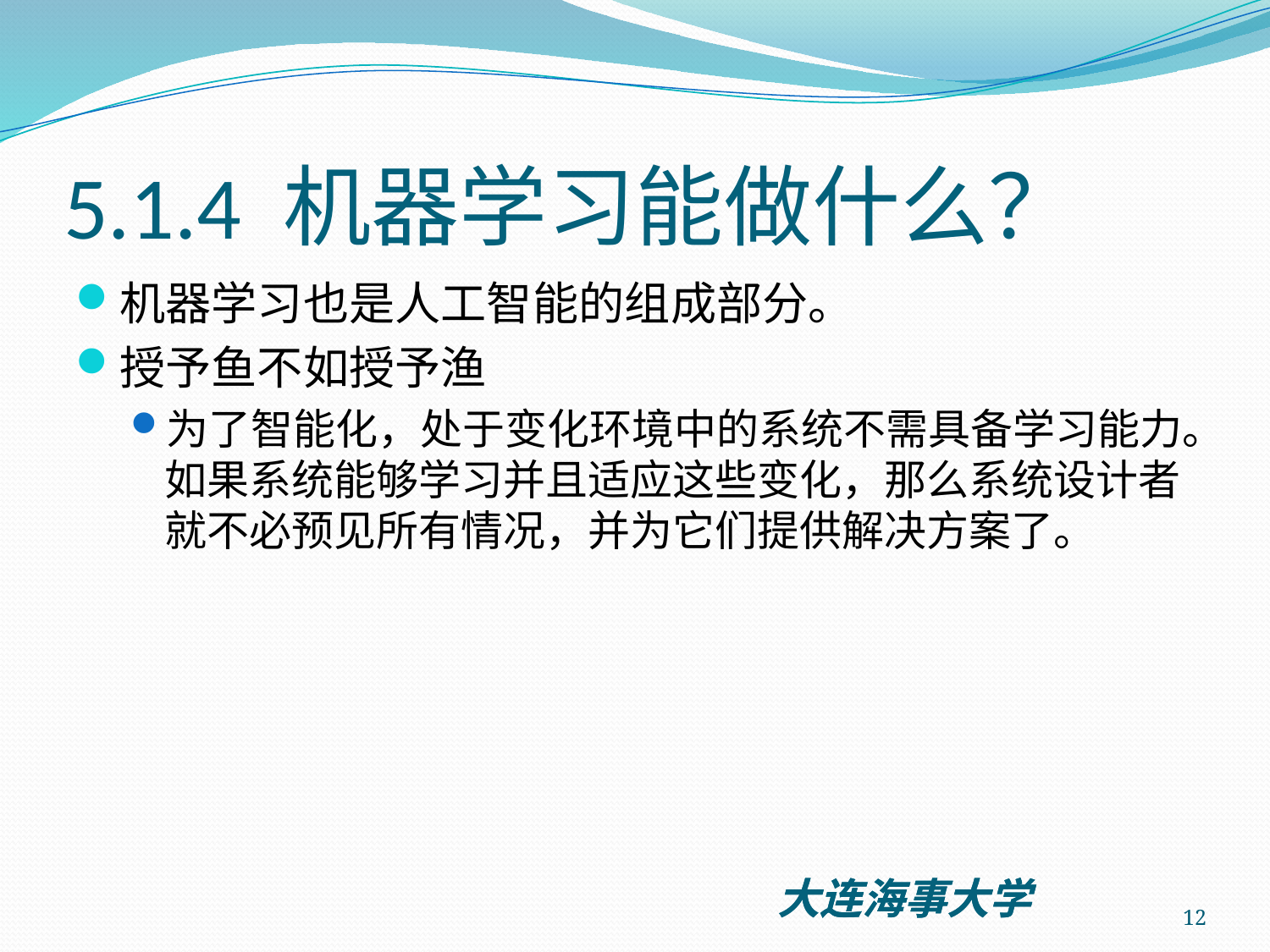

# 5.1.4 机器学习能做什么？
机器学习也是人工智能的组成部分。
授予鱼不如授予渔
为了智能化，处于变化环境中的系统不需具备学习能力。如果系统能够学习并且适应这些变化，那么系统设计者就不必预见所有情况，并为它们提供解决方案了。
12